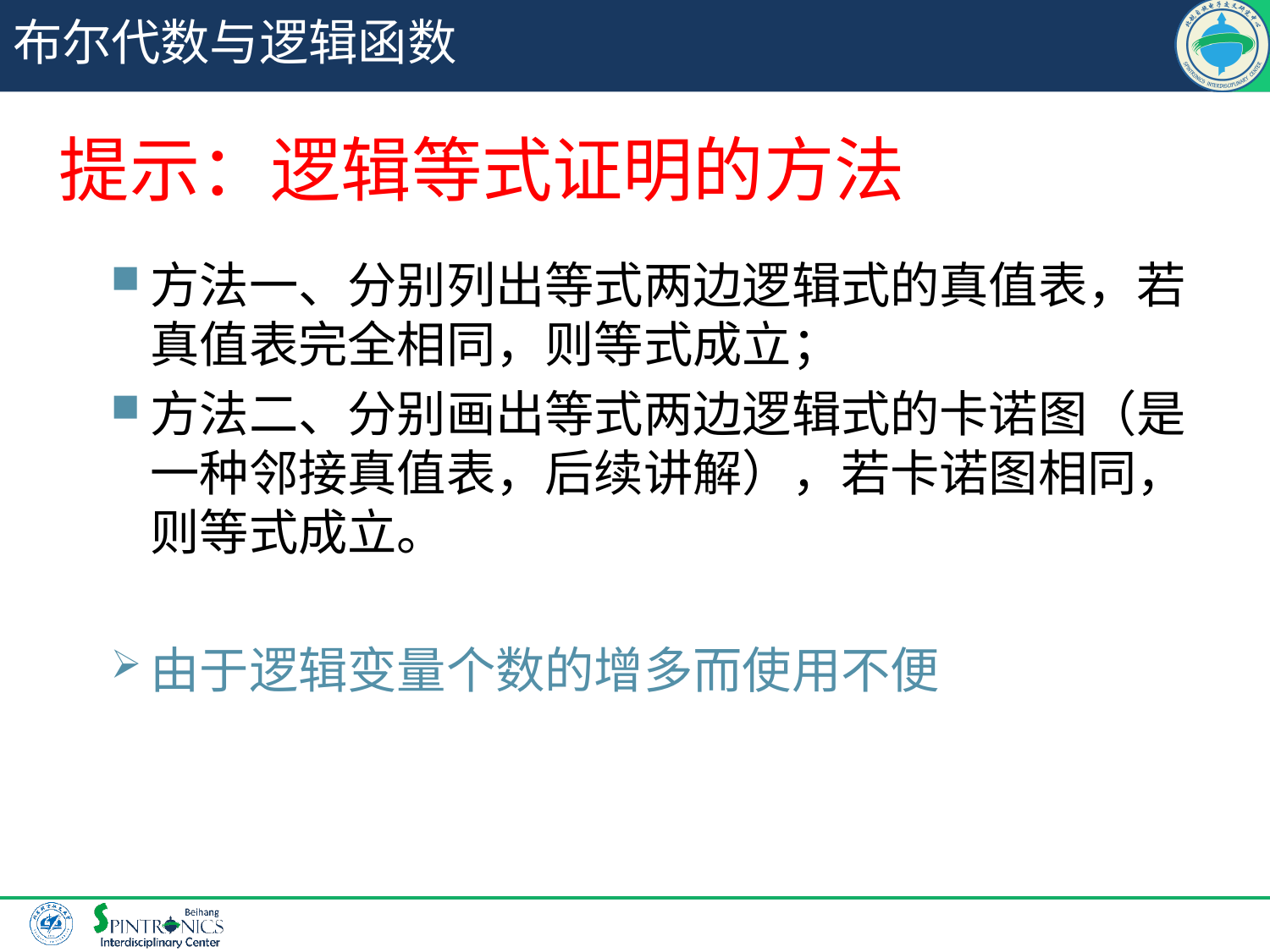

# 布尔代数与逻辑函数
提示：逻辑等式证明的方法
方法一、分别列出等式两边逻辑式的真值表，若真值表完全相同，则等式成立；
方法二、分别画出等式两边逻辑式的卡诺图（是一种邻接真值表，后续讲解），若卡诺图相同，则等式成立。

由于逻辑变量个数的增多而使用不便

31